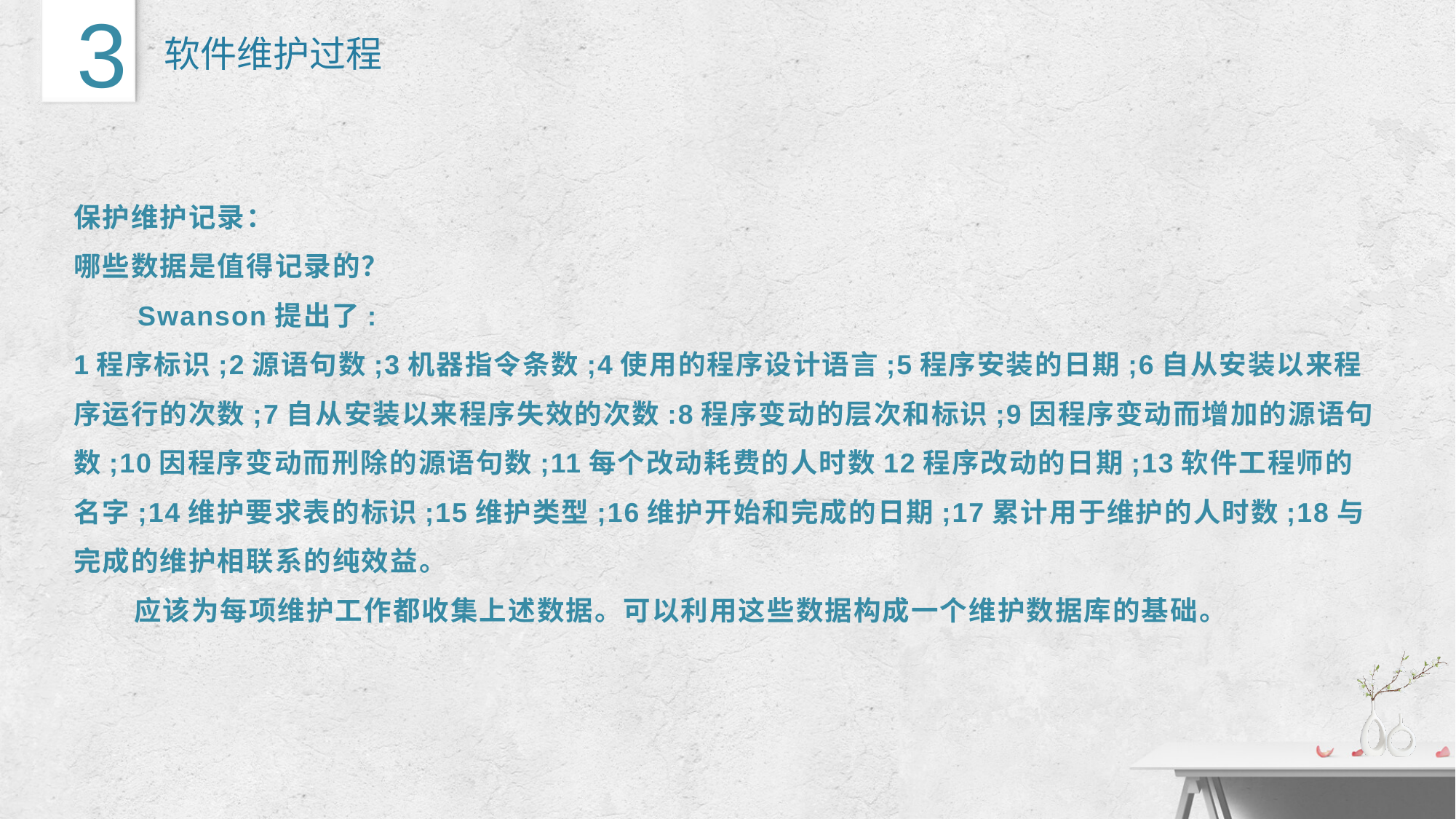

3
软件维护过程
保护维护记录：
哪些数据是值得记录的？
       Swanson提出了:
1程序标识;2源语句数;3机器指令条数;4使用的程序设计语言;5程序安装的日期;6自从安装以来程序运行的次数;7自从安装以来程序失效的次数:8程序变动的层次和标识;9因程序变动而增加的源语句数;10因程序变动而刑除的源语句数;11每个改动耗费的人时数12程序改动的日期;13软件工程师的名字;14维护要求表的标识;15维护类型;16维护开始和完成的日期;17累计用于维护的人时数;18与完成的维护相联系的纯效益。
       应该为每项维护工作都收集上述数据。可以利用这些数据构成一个维护数据库的基础。